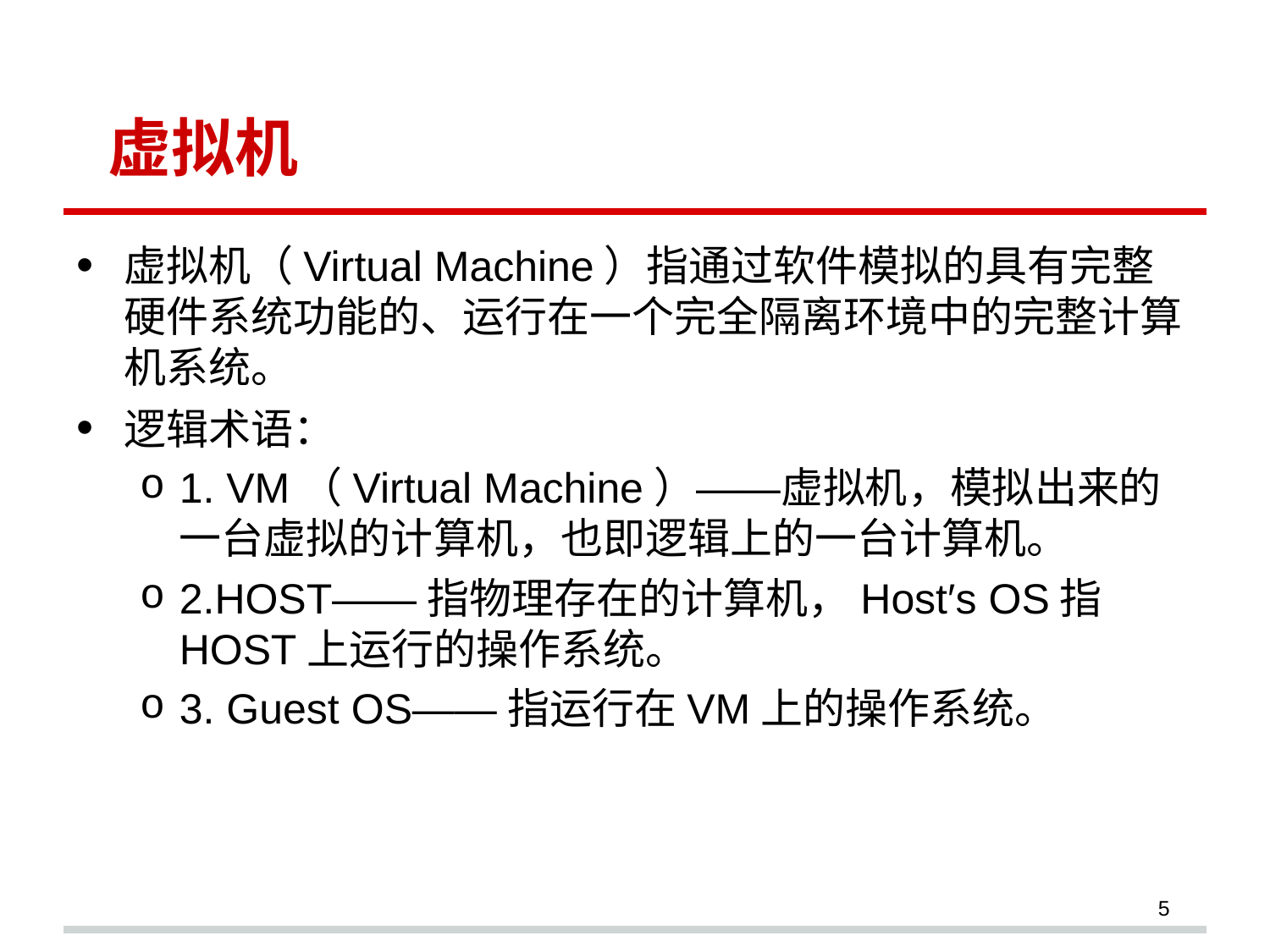

# 虚拟机
虚拟机（Virtual Machine）指通过软件模拟的具有完整硬件系统功能的、运行在一个完全隔离环境中的完整计算机系统。
逻辑术语：
1. VM（Virtual Machine）——虚拟机，模拟出来的一台虚拟的计算机，也即逻辑上的一台计算机。
2.HOST——指物理存在的计算机，Host′s OS指HOST上运行的操作系统。
3. Guest OS——指运行在VM上的操作系统。

5